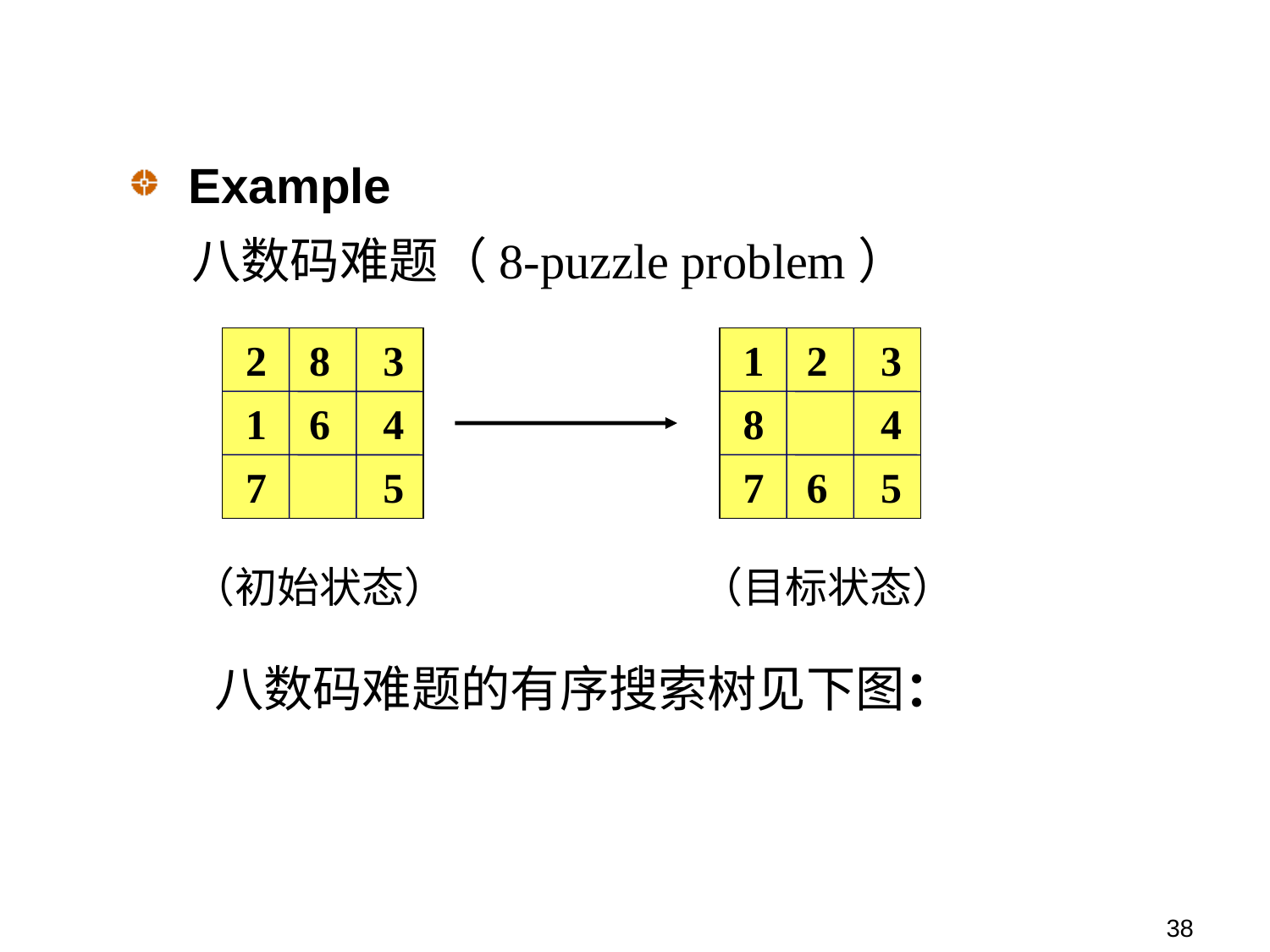

Example
八数码难题（8-puzzle problem）

2
8
3
1
6
4
7
5
（初始状态）

1
2
3
8
4
7
6
5

（目标状态）
八数码难题的有序搜索树见下图：
38